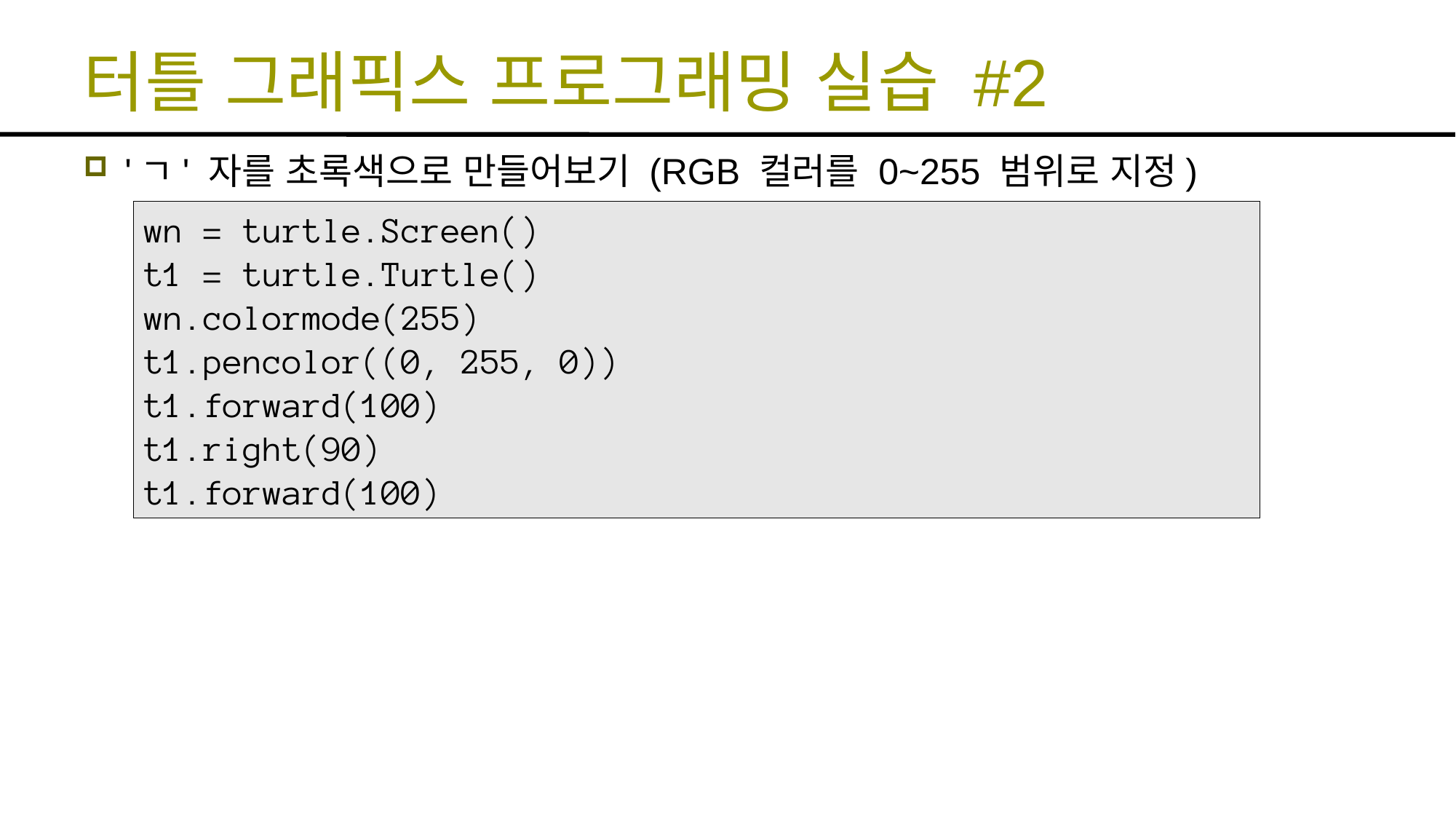

# 터틀 그래픽스 프로그래밍 실습 #2
'ㄱ' 자를 초록색으로 만들어보기 (RGB 컬러를 0~255 범위로 지정)

wn = turtle.Screen()
t1 = turtle.Turtle()
wn.colormode(255)
t1.pencolor((0, 255, 0))
t1.forward(100)
t1.right(90)
t1.forward(100)